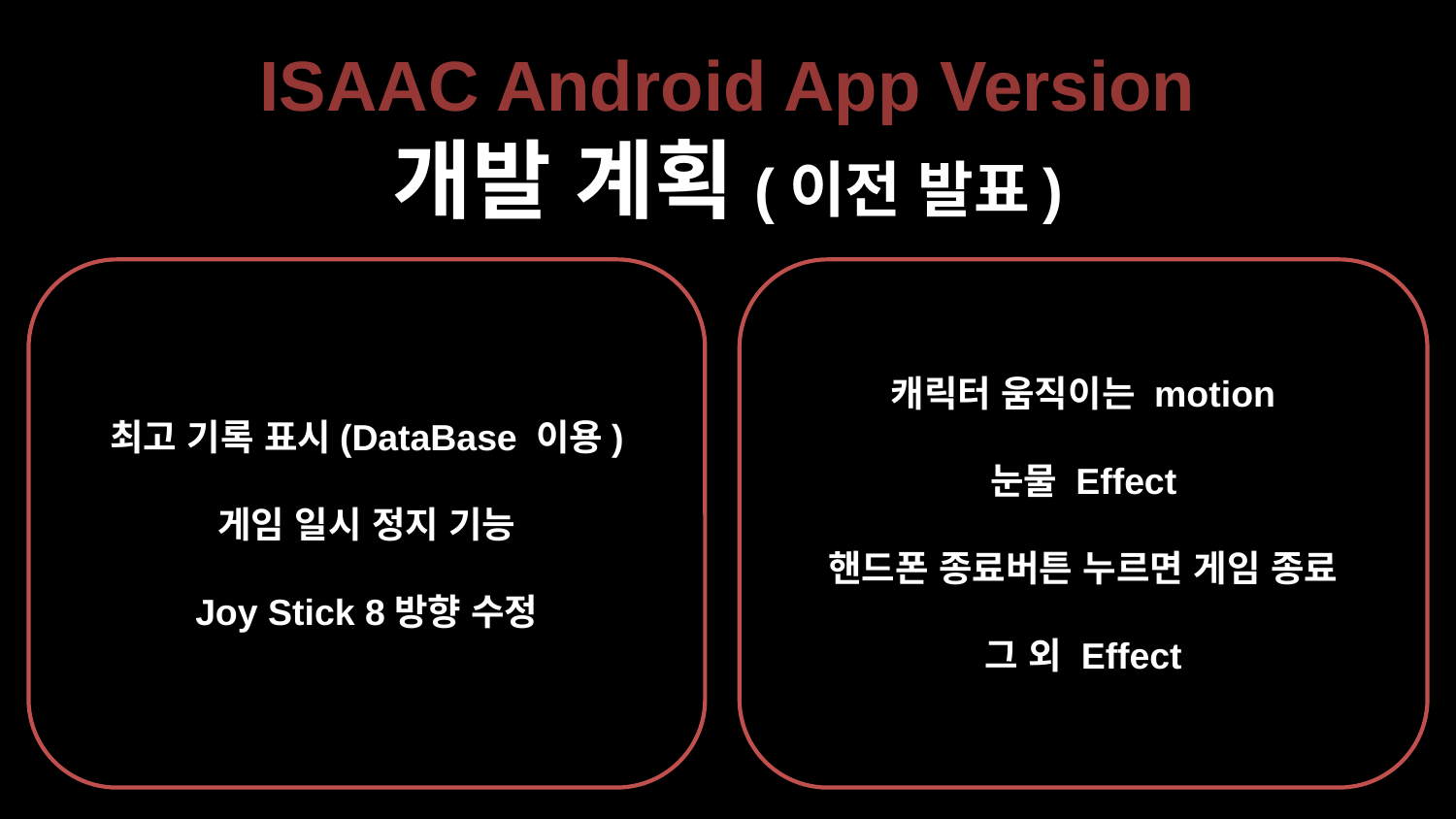

# ISAAC Android App Version 개발 계획(이전 발표)
캐릭터 움직이는 motion

눈물 Effect

핸드폰 종료버튼 누르면 게임 종료

그 외 Effect
최고 기록 표시(DataBase 이용)

게임 일시 정지 기능

Joy Stick 8방향 수정